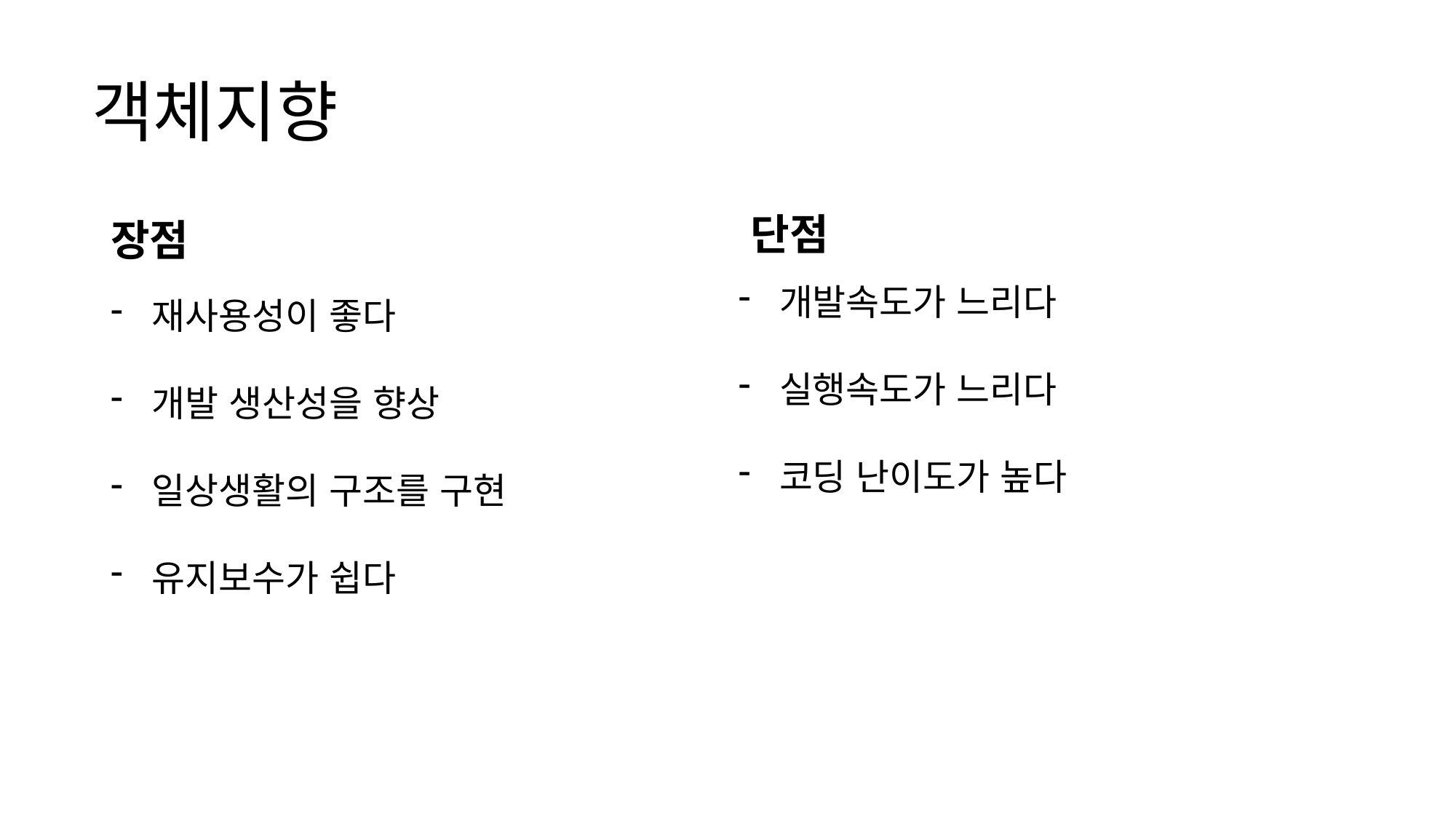

객체지향
단점
장점
개발속도가 느리다

실행속도가 느리다

코딩 난이도가 높다
재사용성이 좋다

개발 생산성을 향상

일상생활의 구조를 구현

유지보수가 쉽다